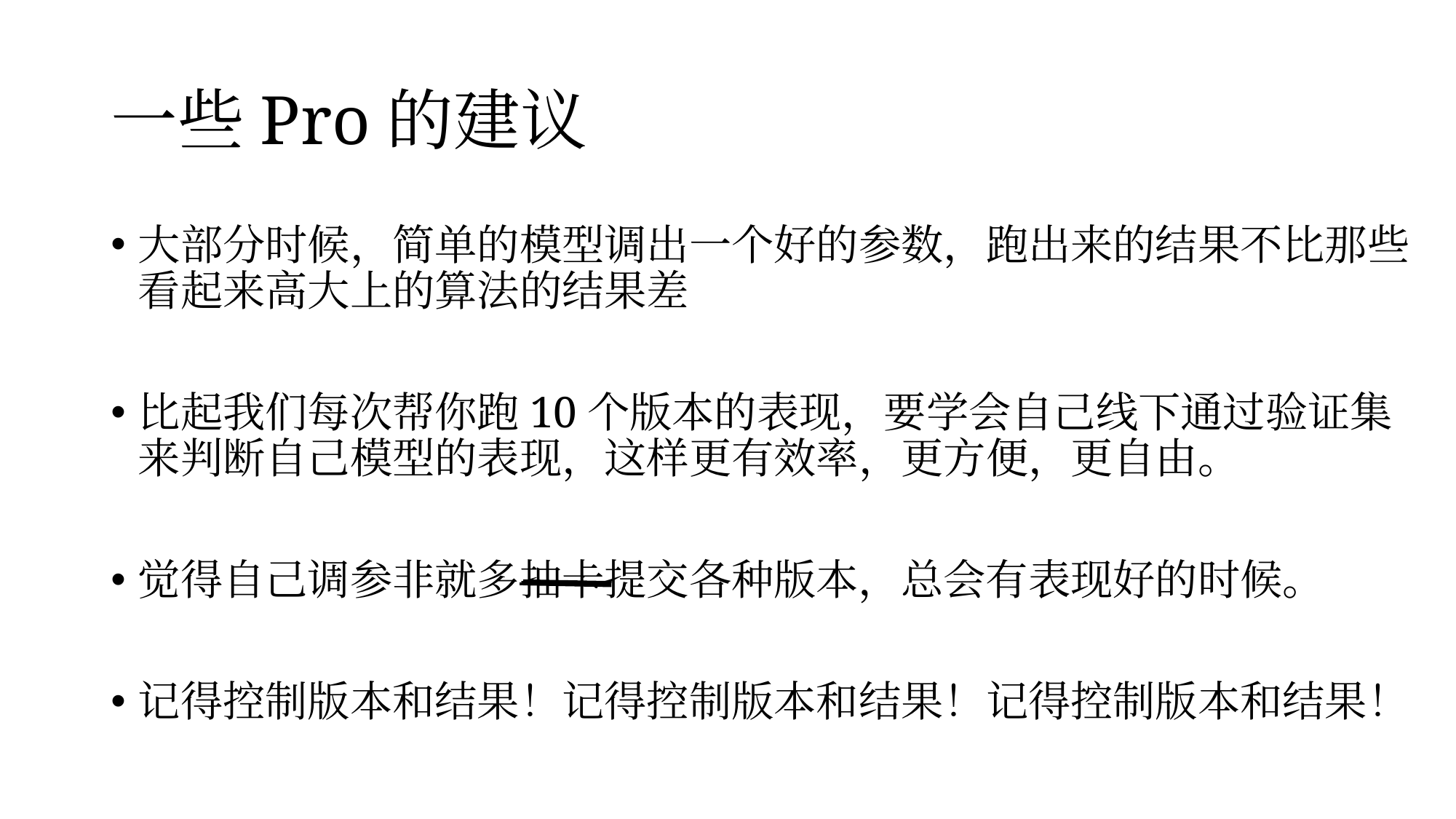

# 一些Pro的建议
大部分时候，简单的模型调出一个好的参数，跑出来的结果不比那些看起来高大上的算法的结果差

比起我们每次帮你跑10个版本的表现，要学会自己线下通过验证集来判断自己模型的表现，这样更有效率，更方便，更自由。

觉得自己调参非就多抽卡提交各种版本，总会有表现好的时候。

记得控制版本和结果！记得控制版本和结果！记得控制版本和结果！